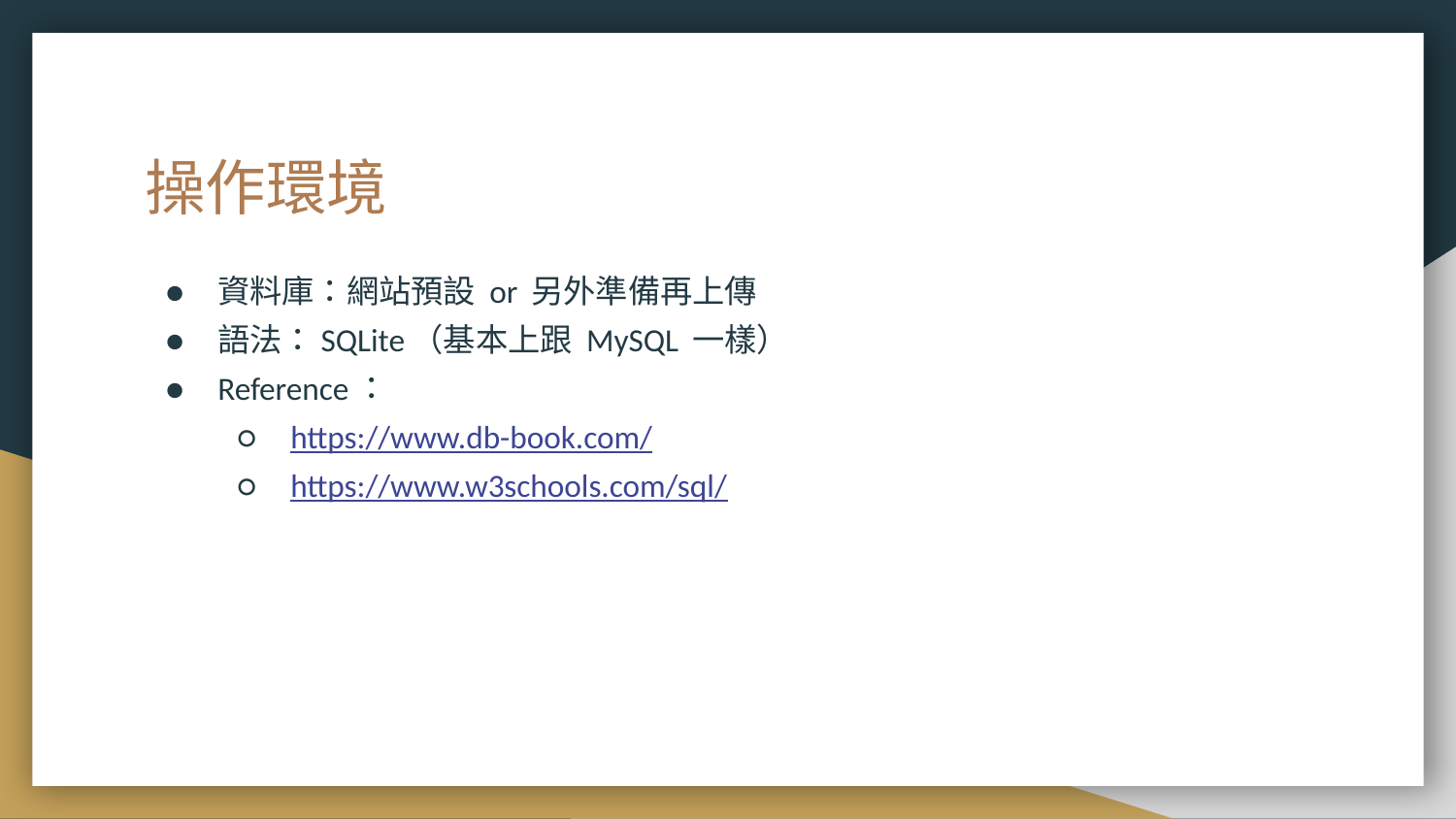

# 操作環境
資料庫：網站預設 or 另外準備再上傳
語法：SQLite（基本上跟 MySQL 一樣）
Reference：
https://www.db-book.com/
https://www.w3schools.com/sql/